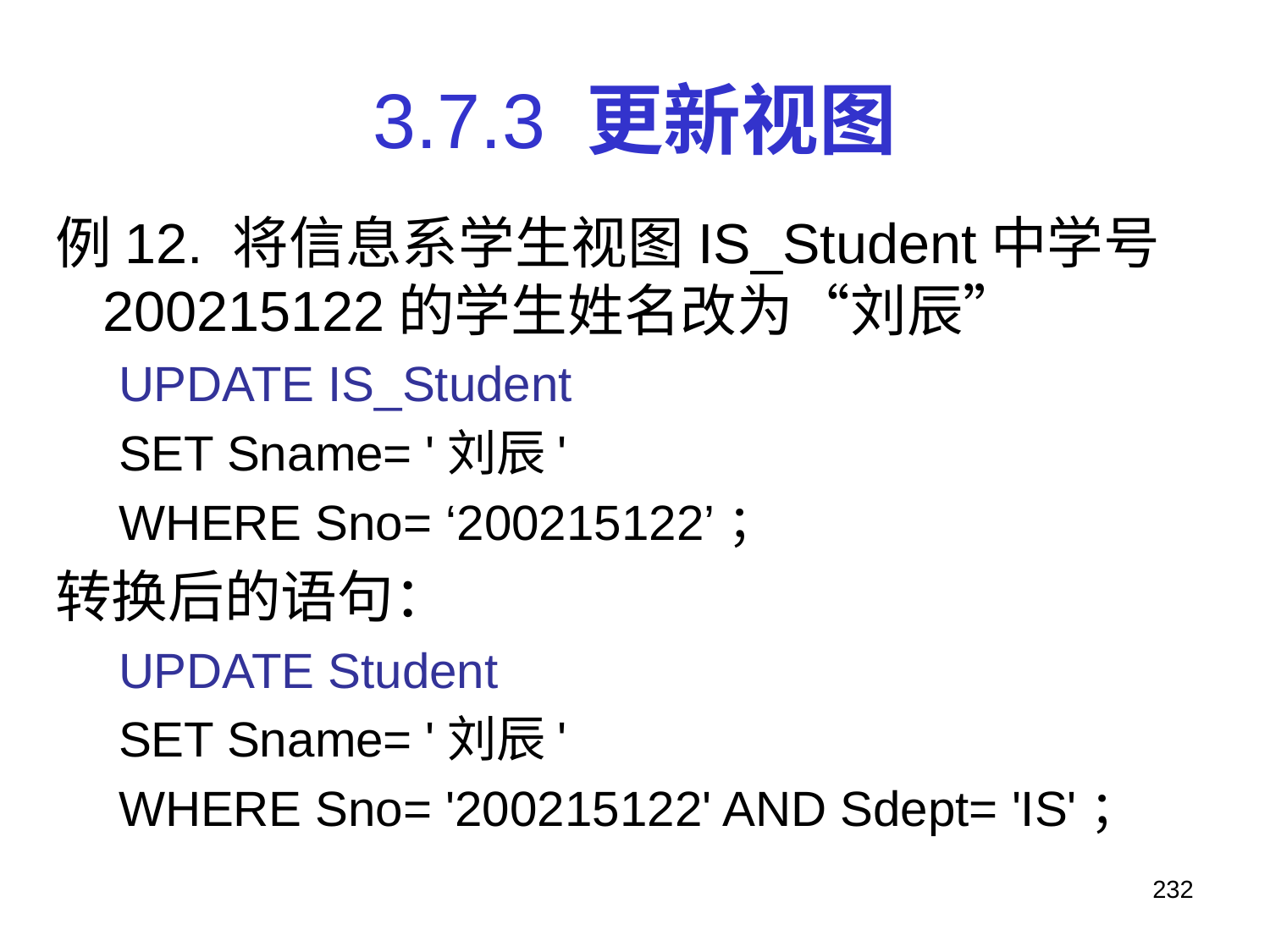

# 3.7.3 更新视图
例12. 将信息系学生视图IS_Student中学号200215122的学生姓名改为“刘辰”
UPDATE IS_Student
SET Sname= '刘辰'
WHERE Sno= ‘200215122’；
转换后的语句：
UPDATE Student
SET Sname= '刘辰'
WHERE Sno= '200215122' AND Sdept= 'IS'；
232